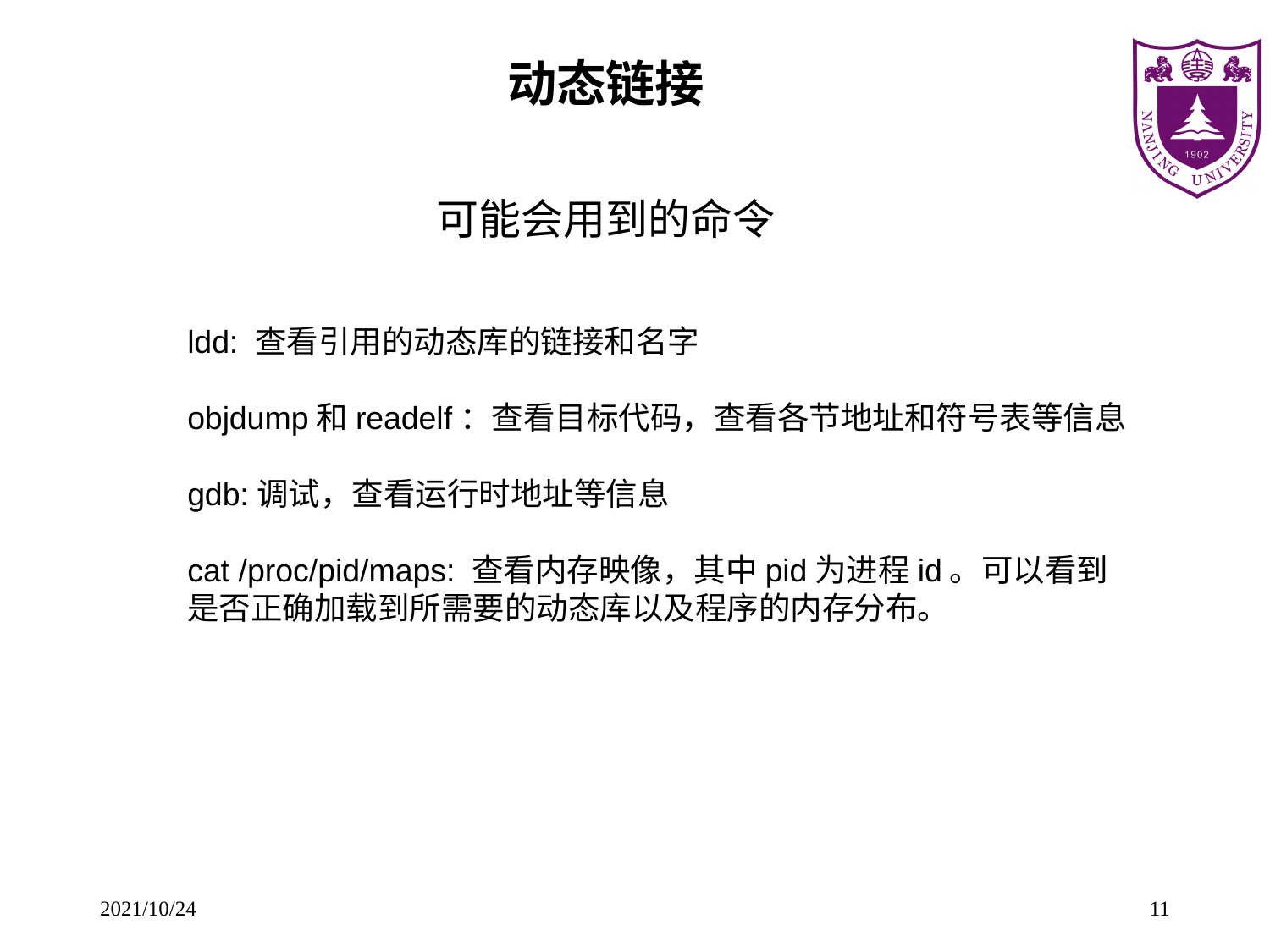

动态链接
可能会用到的命令
ldd: 查看引用的动态库的链接和名字

objdump和readelf：查看目标代码，查看各节地址和符号表等信息

gdb:调试，查看运行时地址等信息

cat /proc/pid/maps: 查看内存映像，其中pid为进程id。可以看到是否正确加载到所需要的动态库以及程序的内存分布。
2021/10/24
11